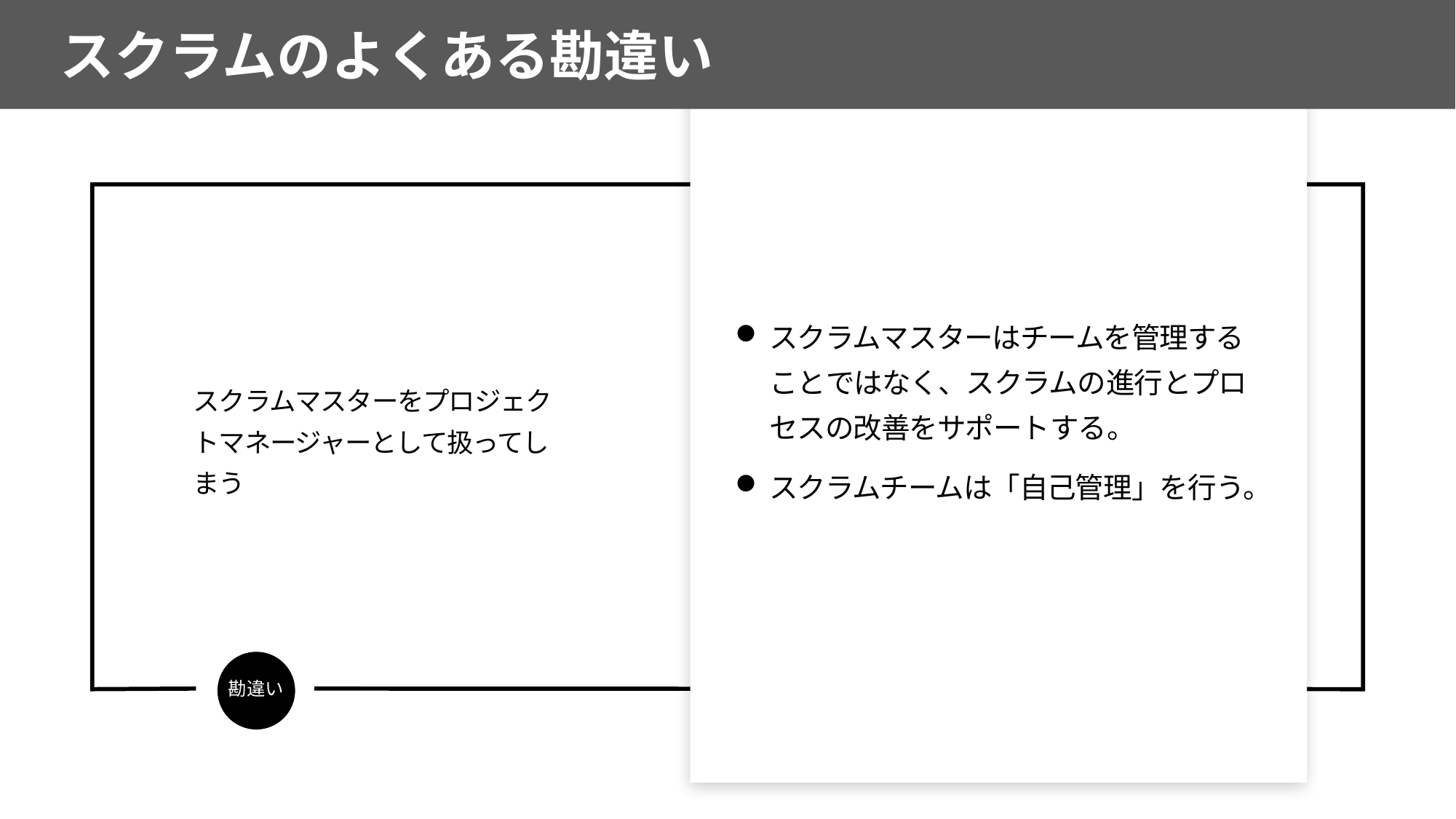

スクラムのよくある勘違い

スクラムマスターはチームを管理することではなく、スクラムの進行とプロセスの改善をサポートする。
スクラムチームは「自己管理」を行う。

スクラムマスターをプロジェクトマネージャーとして扱ってしまう

勘違い